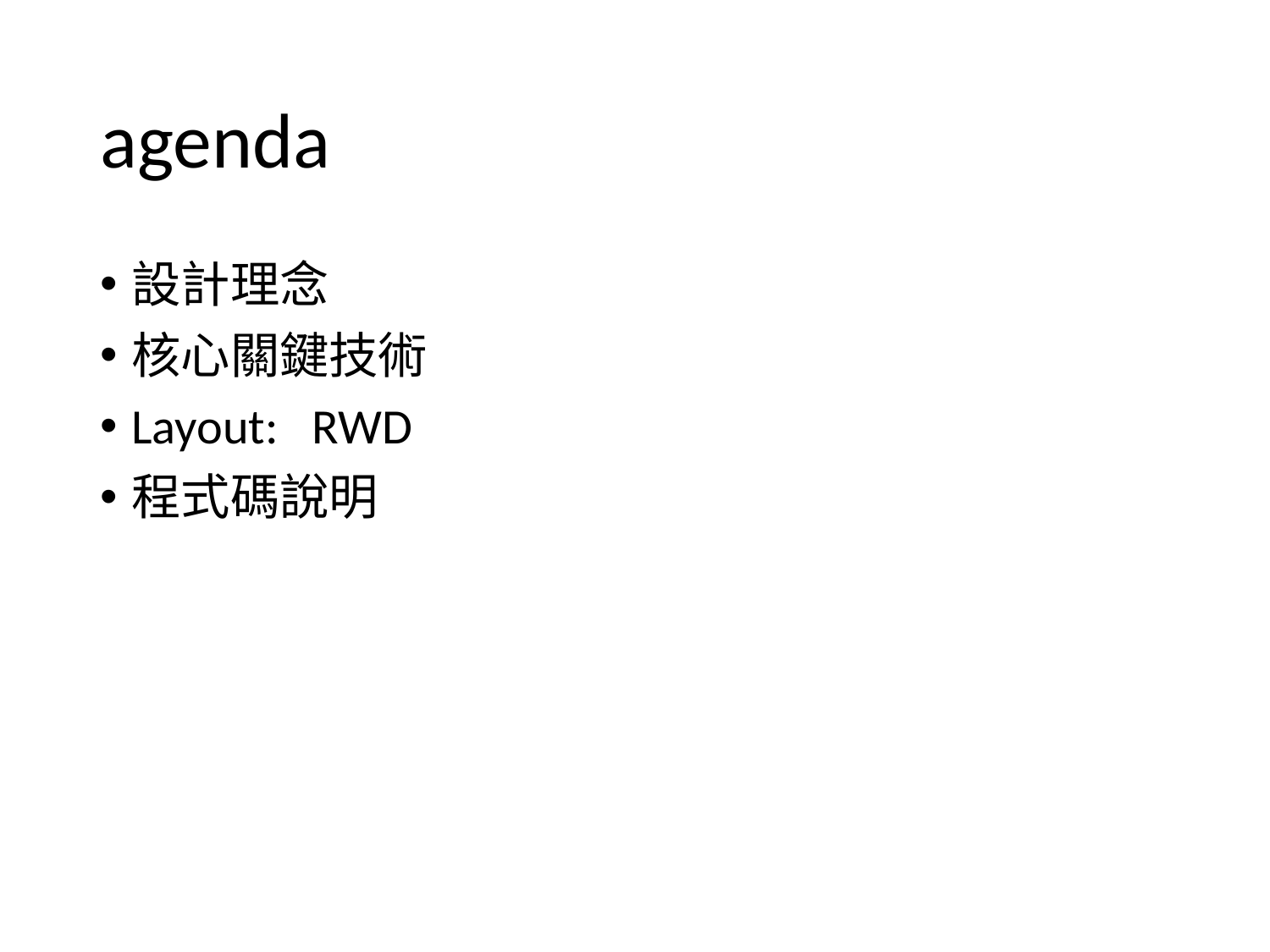

# agenda
設計理念
核心關鍵技術
Layout:   RWD
程式碼說明